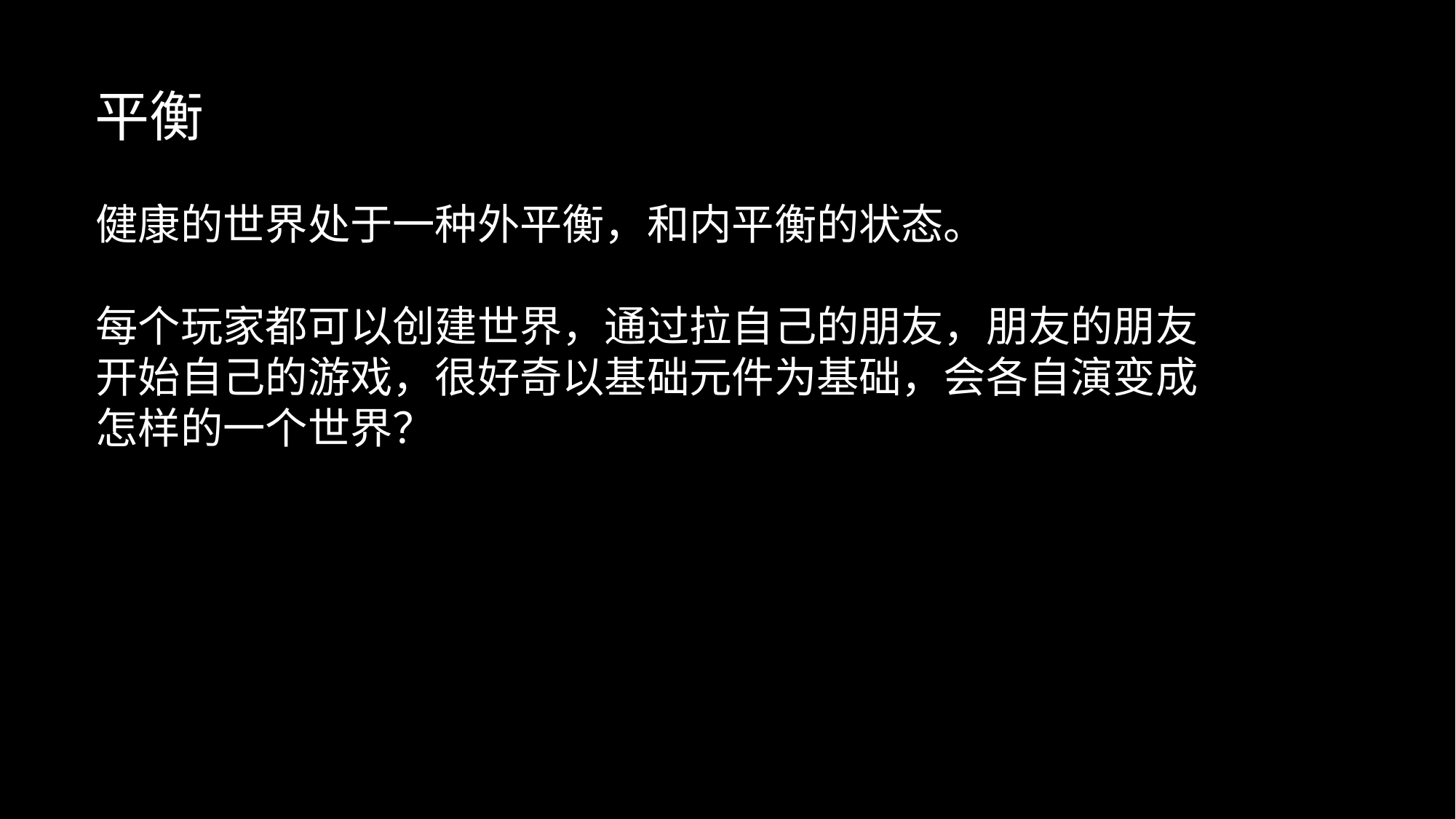

平衡
健康的世界处于一种外平衡，和内平衡的状态。

每个玩家都可以创建世界，通过拉自己的朋友，朋友的朋友
开始自己的游戏，很好奇以基础元件为基础，会各自演变成
怎样的一个世界？